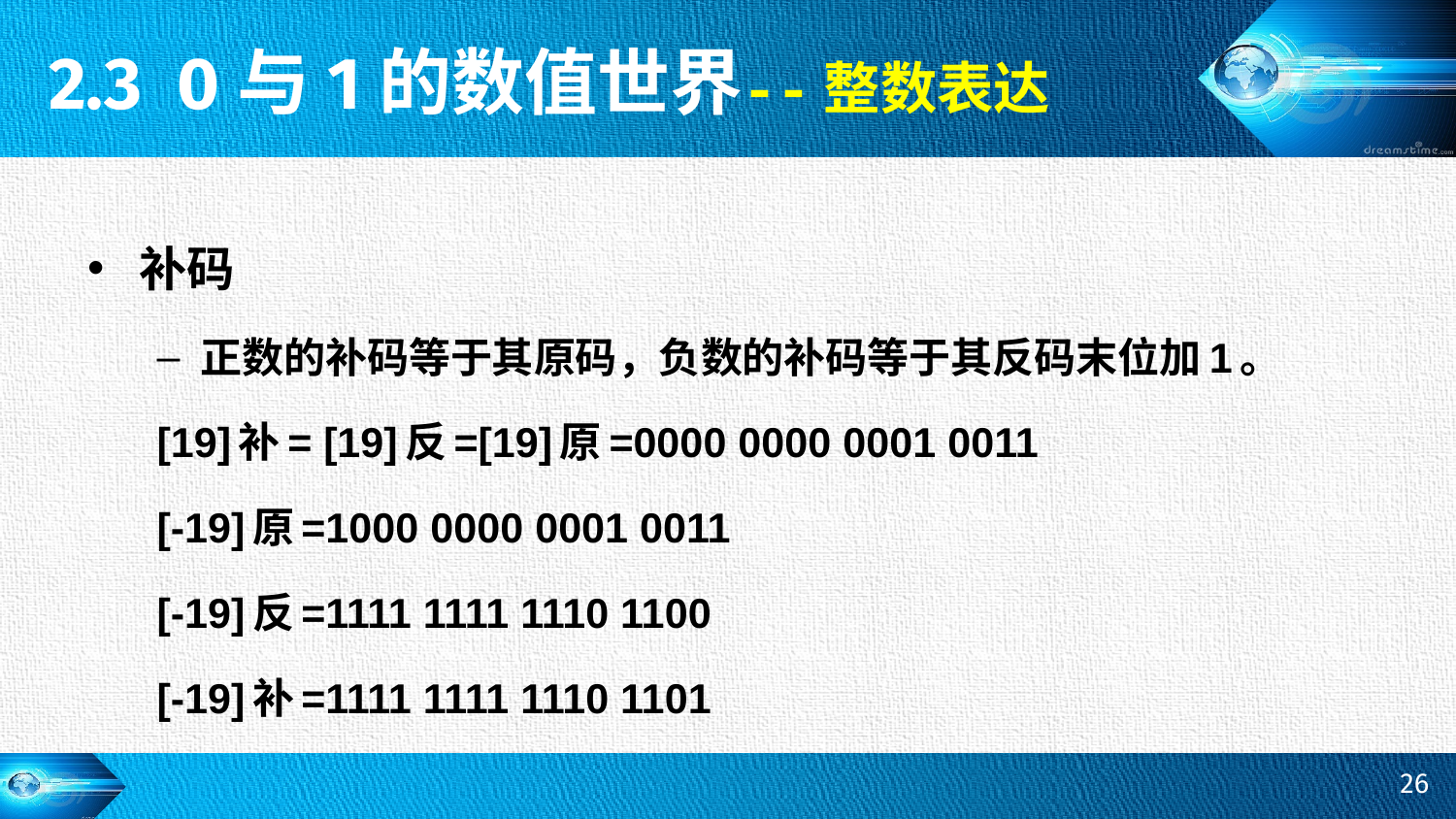

2.3  0与1的数值世界
--整数表达
补码
正数的补码等于其原码，负数的补码等于其反码末位加1。
[19]补= [19]反=[19]原=0000 0000 0001 0011
[-19]原=1000 0000 0001 0011
[-19]反=1111 1111 1110 1100
[-19]补=1111 1111 1110 1101

26